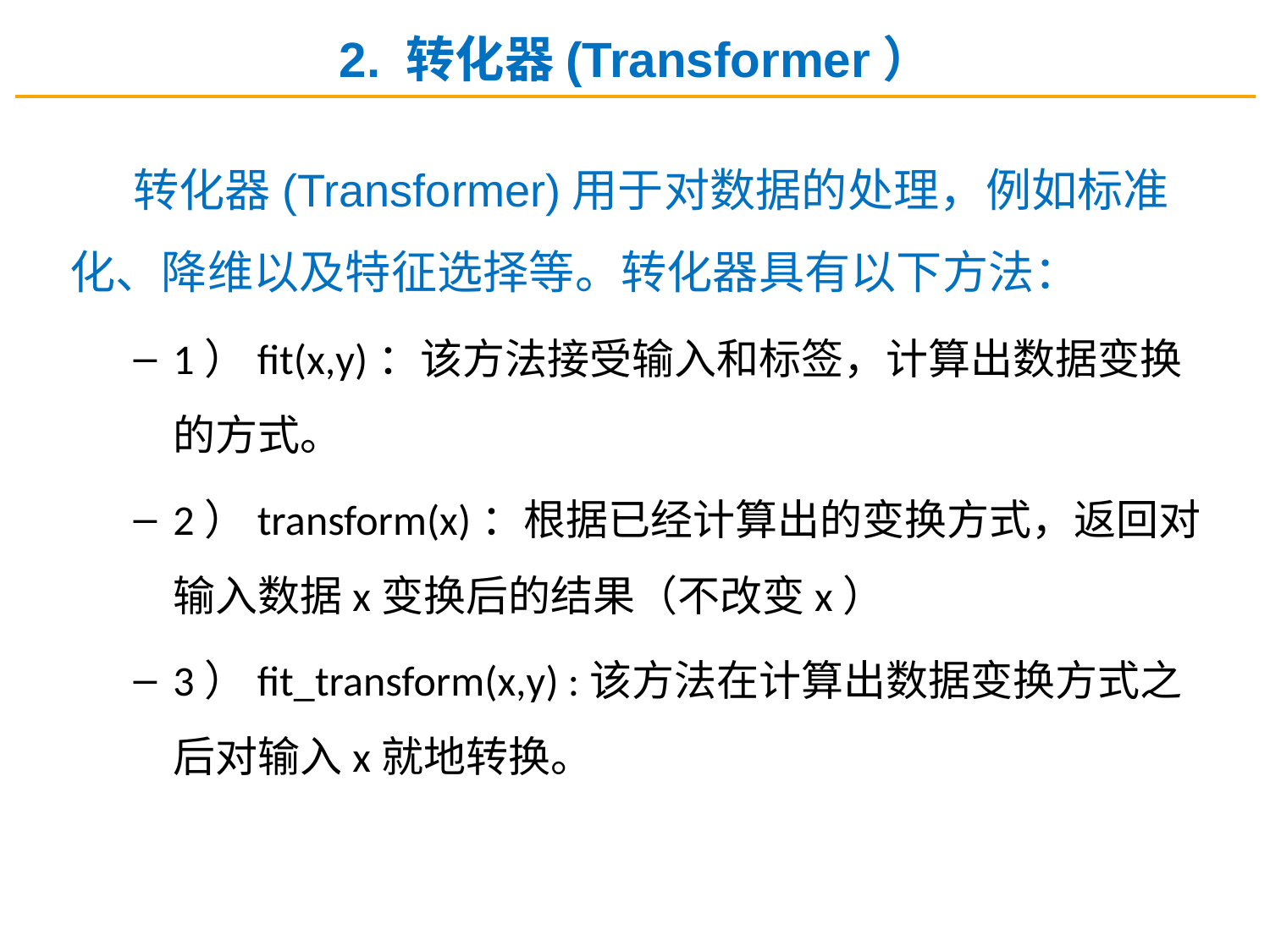

2. 转化器(Transformer）
转化器(Transformer)用于对数据的处理，例如标准化、降维以及特征选择等。转化器具有以下方法：
1）fit(x,y)：该方法接受输入和标签，计算出数据变换的方式。
2）transform(x)：根据已经计算出的变换方式，返回对输入数据x变换后的结果（不改变x）
3）fit_transform(x,y) :该方法在计算出数据变换方式之后对输入x就地转换。